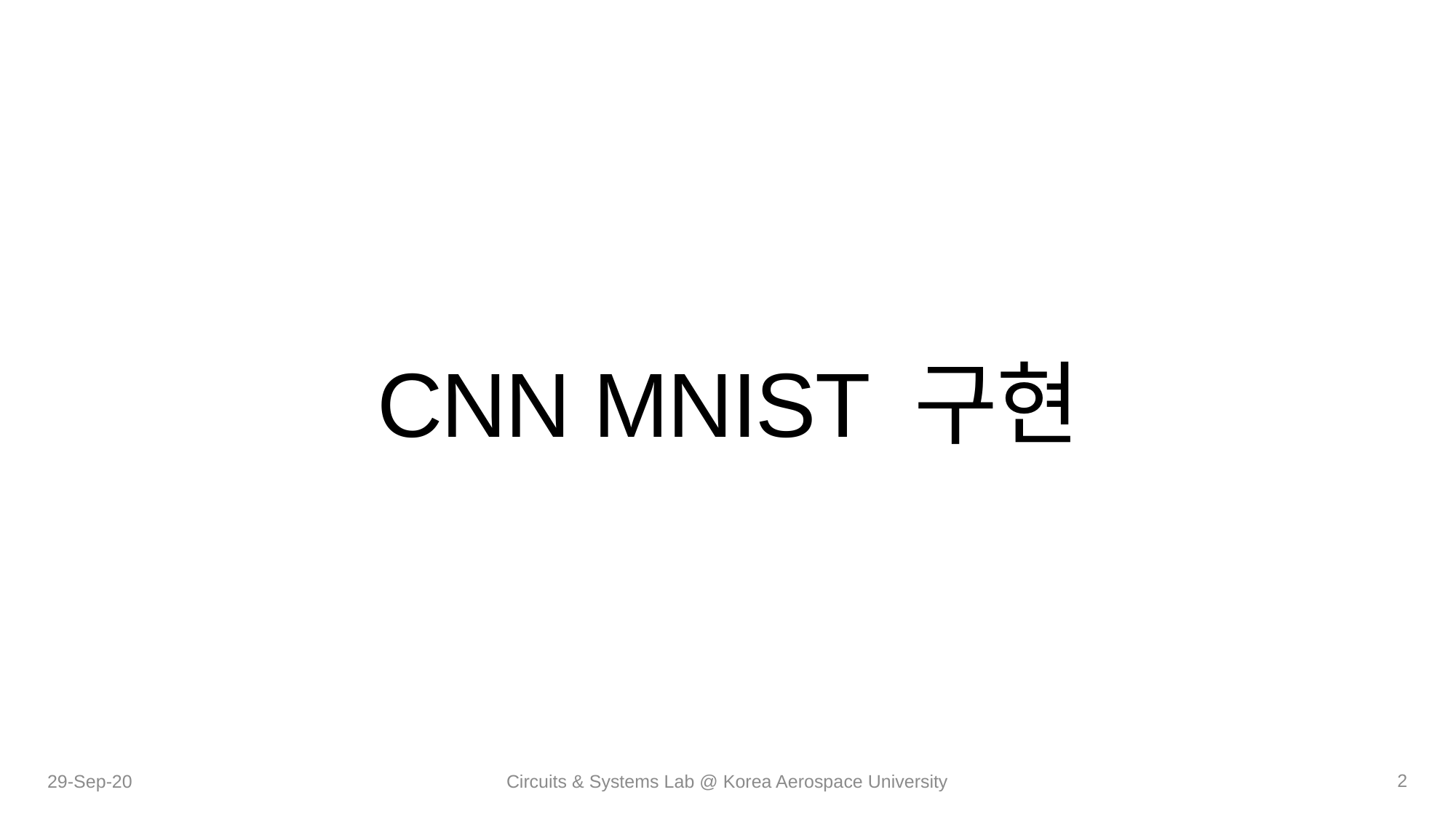

# CNN MNIST 구현
2
29-Sep-20
Circuits & Systems Lab @ Korea Aerospace University